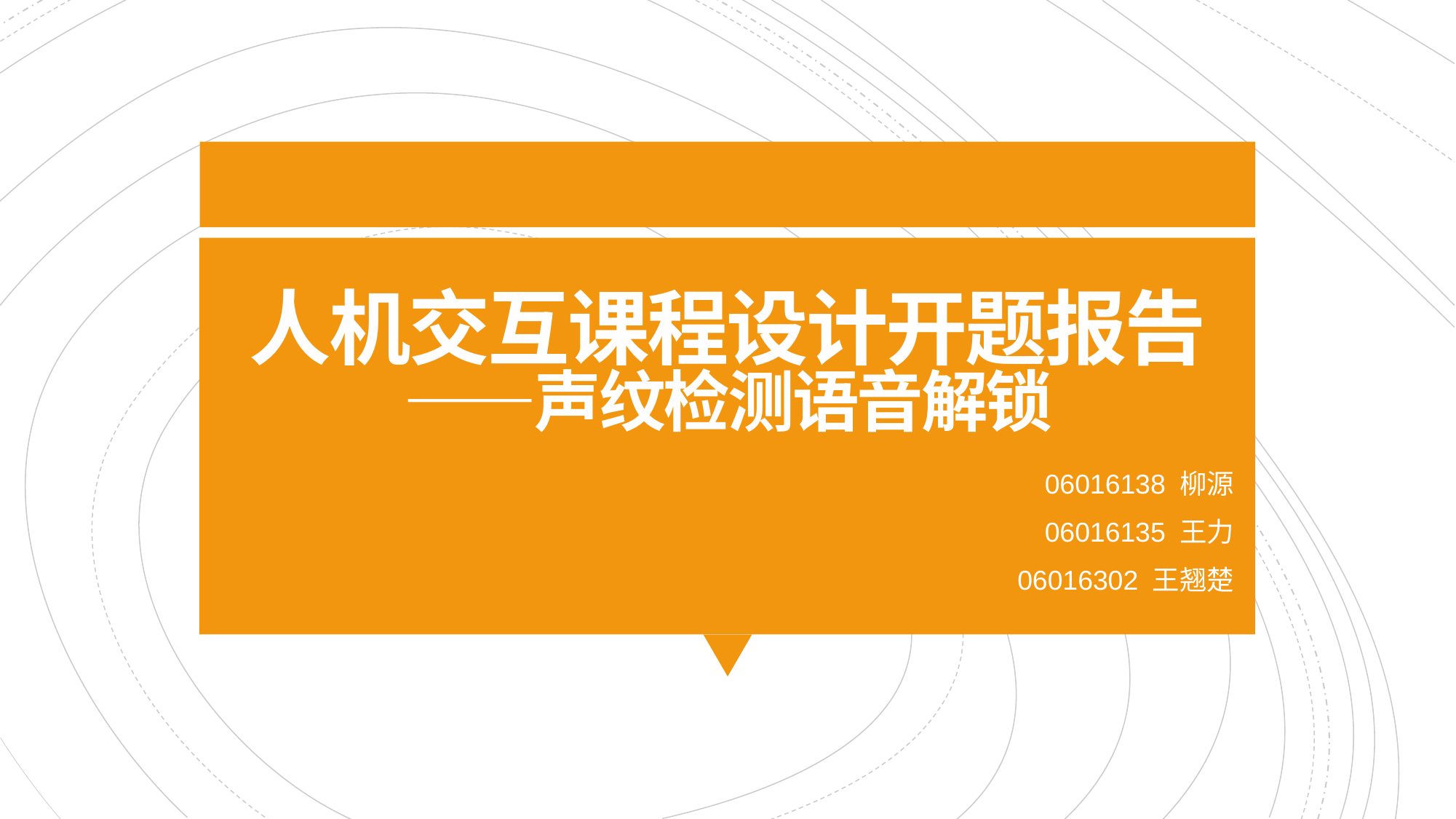

# 人机交互课程设计开题报告 ——声纹检测语音解锁
06016138 柳源
06016135 王力
06016302 王翘楚